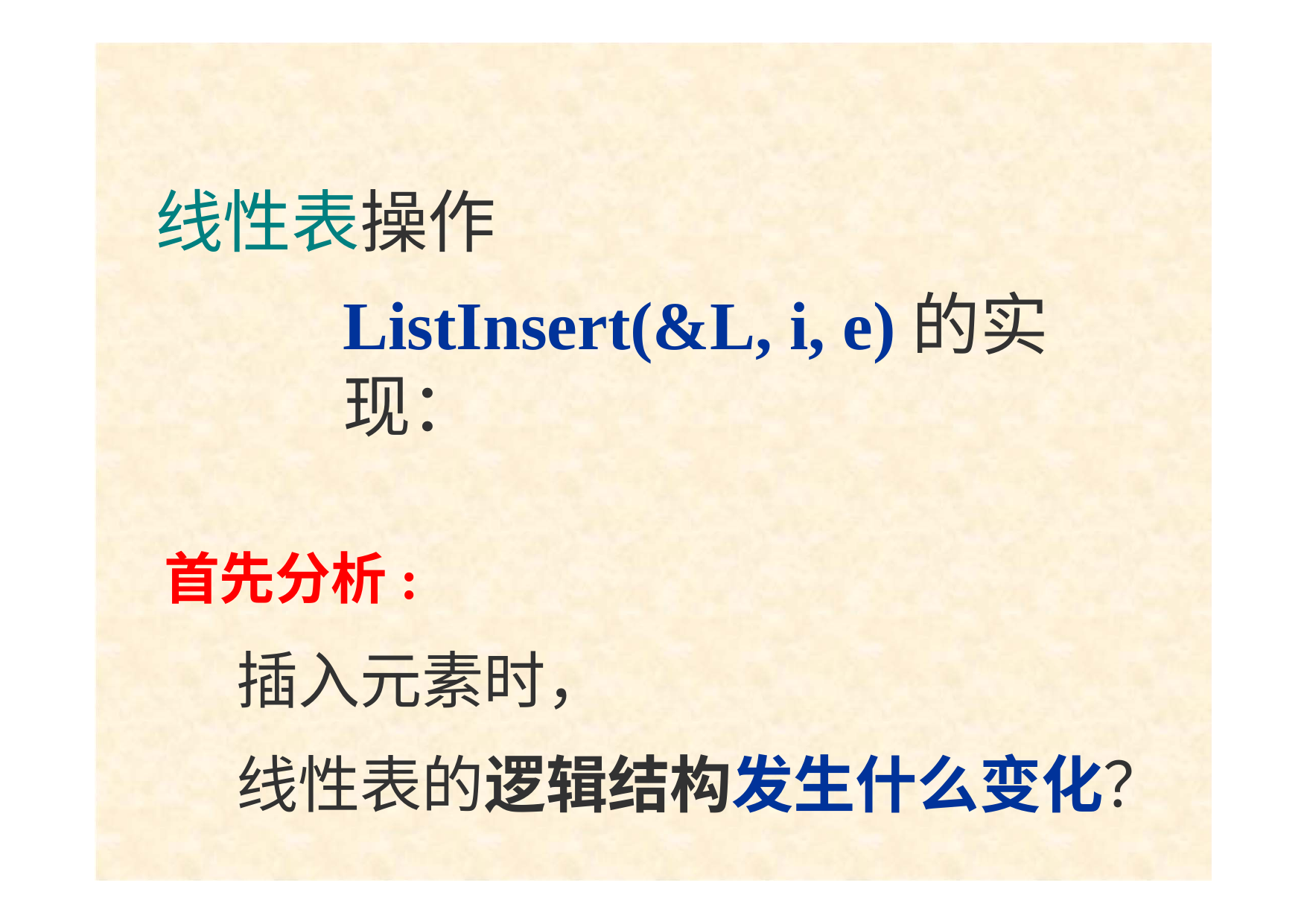

# 线性表操作
ListInsert(&L, i, e)的实现：

首先分析:
插入元素时，
线性表的逻辑结构发生什么变化？